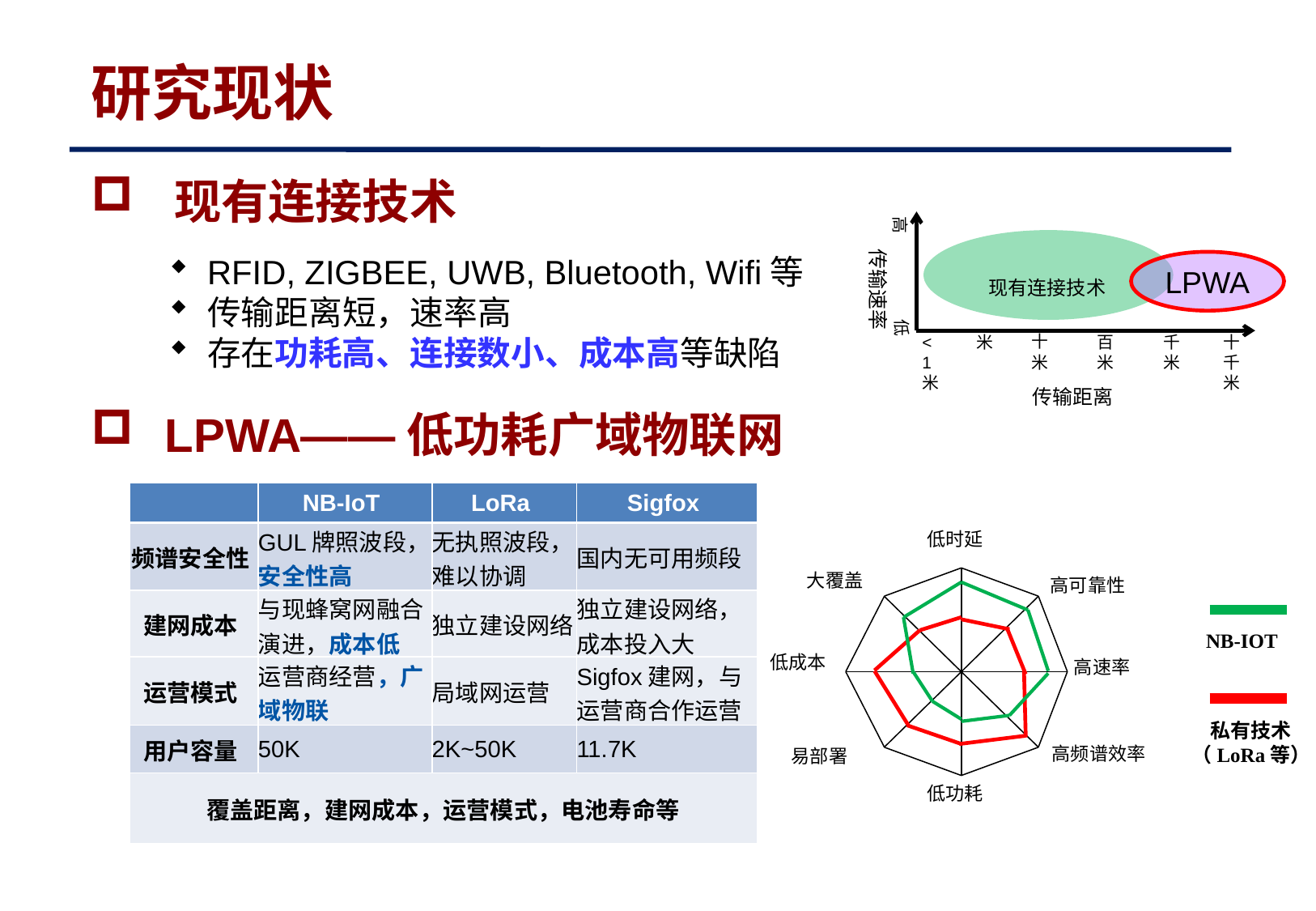

研究现状
 现有连接技术
高

传输速率
低
米
十米
十千米
千米
<1米
百米
传输距离
RFID, ZIGBEE, UWB, Bluetooth, Wifi等
传输距离短，速率高
存在功耗高、连接数小、成本高等缺陷
LPWA

现有连接技术
 LPWA——低功耗广域物联网
|  | NB-IoT | LoRa | Sigfox |
| --- | --- | --- | --- |
| 频谱安全性 | GUL牌照波段，安全性高 | 无执照波段，难以协调 | 国内无可用频段 |
| 建网成本 | 与现蜂窝网融合演进，成本低 | 独立建设网络 | 独立建设网络，成本投入大 |
| 运营模式 | 运营商经营，广域物联 | 局域网运营 | Sigfox建网，与运营商合作运营 |
| 用户容量 | 50K | 2K~50K | 11.7K |
| 覆盖距离，建网成本，运营模式，电池寿命等 |  |  |  |
低时延
大覆盖
高可靠性
NB-IOT
低成本
高速率
私有技术
（LoRa等）
高频谱效率
易部署
低功耗
7